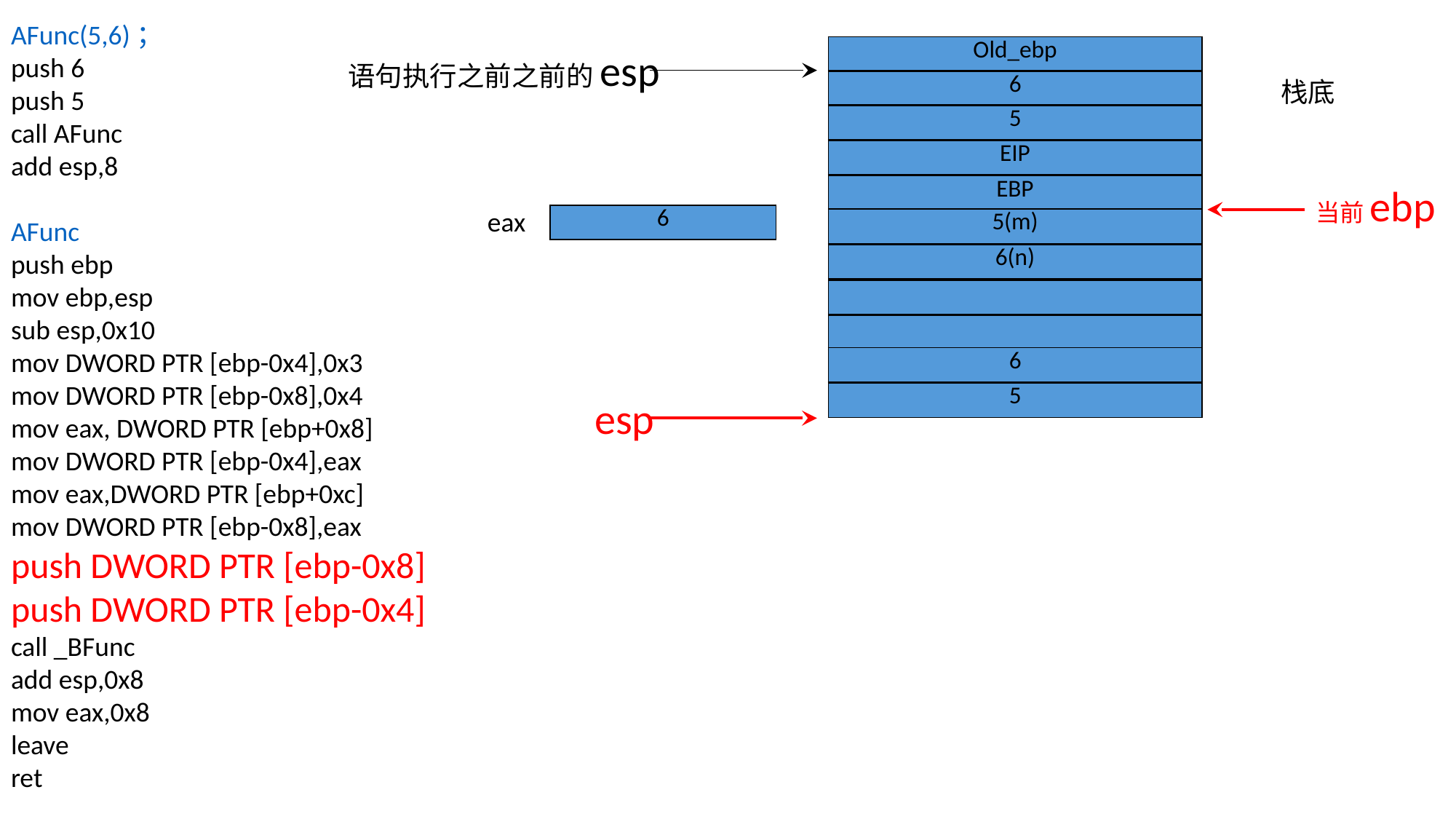

AFunc(5,6)；
push 6
push 5
call AFunc
add esp,8

AFunc
push ebp
mov ebp,esp
sub esp,0x10
mov DWORD PTR [ebp-0x4],0x3
mov DWORD PTR [ebp-0x8],0x4
mov eax, DWORD PTR [ebp+0x8]
mov DWORD PTR [ebp-0x4],eax
mov eax,DWORD PTR [ebp+0xc]
mov DWORD PTR [ebp-0x8],eax
push DWORD PTR [ebp-0x8]
push DWORD PTR [ebp-0x4]
call _BFunc
add esp,0x8
mov eax,0x8
leave
ret

| Old\_ebp |
| --- |
语句执行之前之前的esp
栈底
| 6 |
| --- |
| 5 |
| --- |
| EIP |
| --- |
当前ebp
| EBP |
| --- |
eax
| 6 |
| --- |
| 5(m) |
| --- |
| 6(n) |
| --- |
|  |
| --- |
|  |
| --- |
| 6 |
| --- |
| 5 |
| --- |
esp